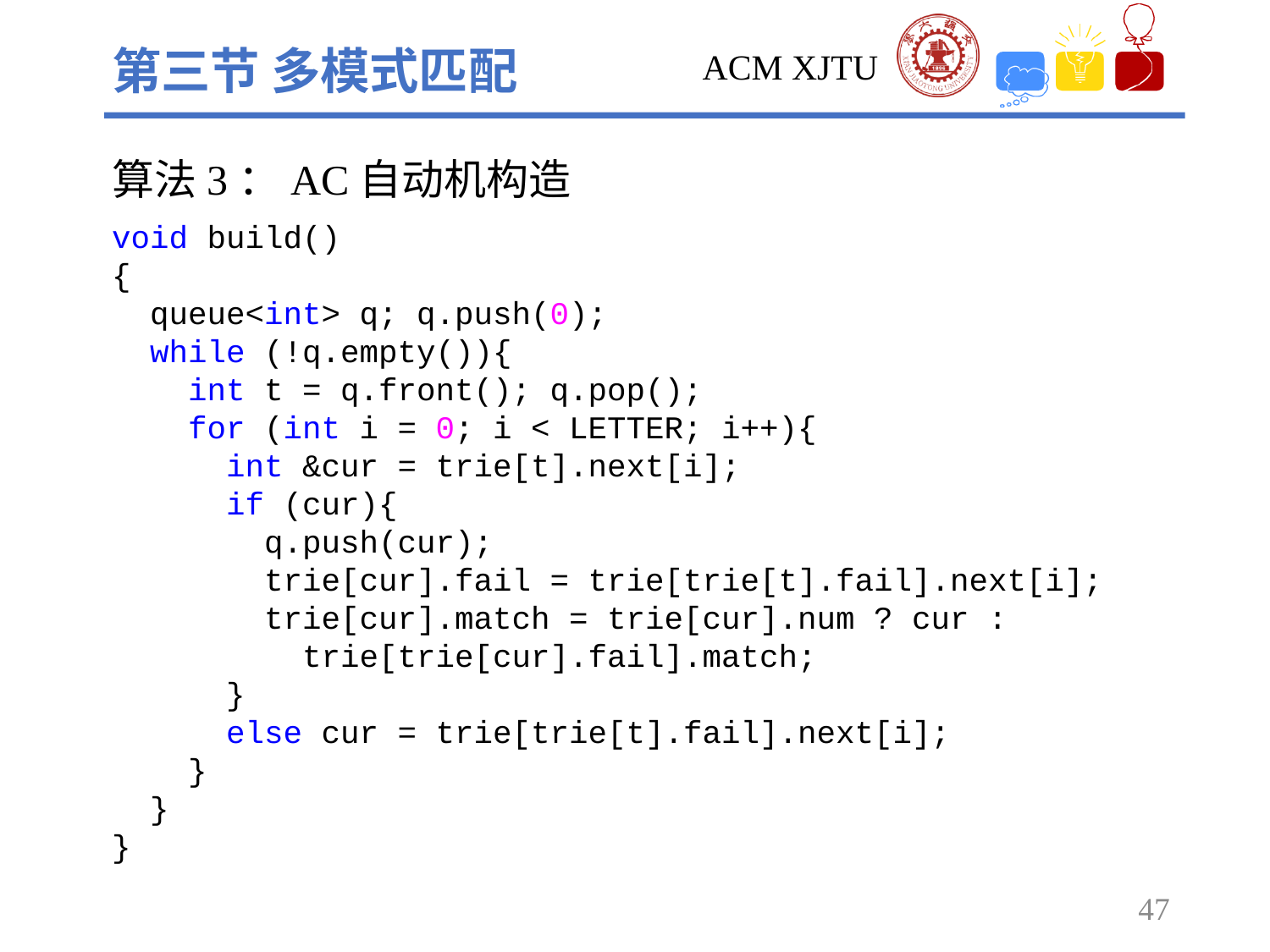

第三节 多模式匹配
算法3：AC自动机构造
void build()
{
  queue<int> q; q.push(0);
  while (!q.empty()){
    int t = q.front(); q.pop();
    for (int i = 0; i < LETTER; i++){
      int &cur = trie[t].next[i];
      if (cur){
        q.push(cur);
        trie[cur].fail = trie[trie[t].fail].next[i];
        trie[cur].match = trie[cur].num ? cur :
          trie[trie[cur].fail].match;
      }
      else cur = trie[trie[t].fail].next[i];
    }
  }
}
47